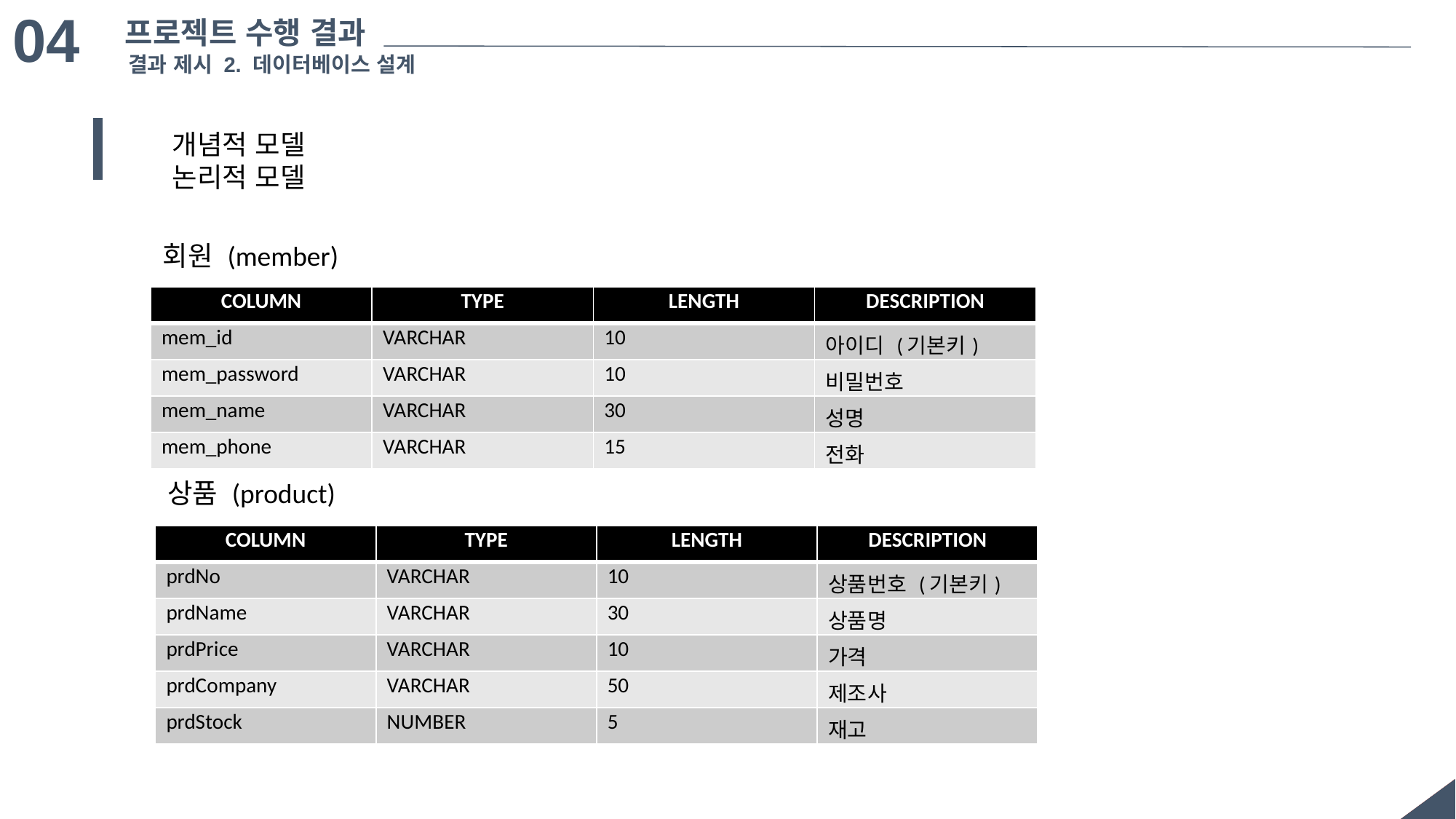

04
프로젝트 수행 결과
결과 제시 2. 데이터베이스 설계

개념적 모델
논리적 모델
회원 (member)
| COLUMN | TYPE | LENGTH | DESCRIPTION |
| --- | --- | --- | --- |
| mem\_id | VARCHAR | 10 | 아이디 (기본키) |
| mem\_password | VARCHAR | 10 | 비밀번호 |
| mem\_name | VARCHAR | 30 | 성명 |
| mem\_phone | VARCHAR | 15 | 전화 |
상품 (product)
| COLUMN | TYPE | LENGTH | DESCRIPTION |
| --- | --- | --- | --- |
| prdNo | VARCHAR | 10 | 상품번호 (기본키) |
| prdName | VARCHAR | 30 | 상품명 |
| prdPrice | VARCHAR | 10 | 가격 |
| prdCompany | VARCHAR | 50 | 제조사 |
| prdStock | NUMBER | 5 | 재고 |